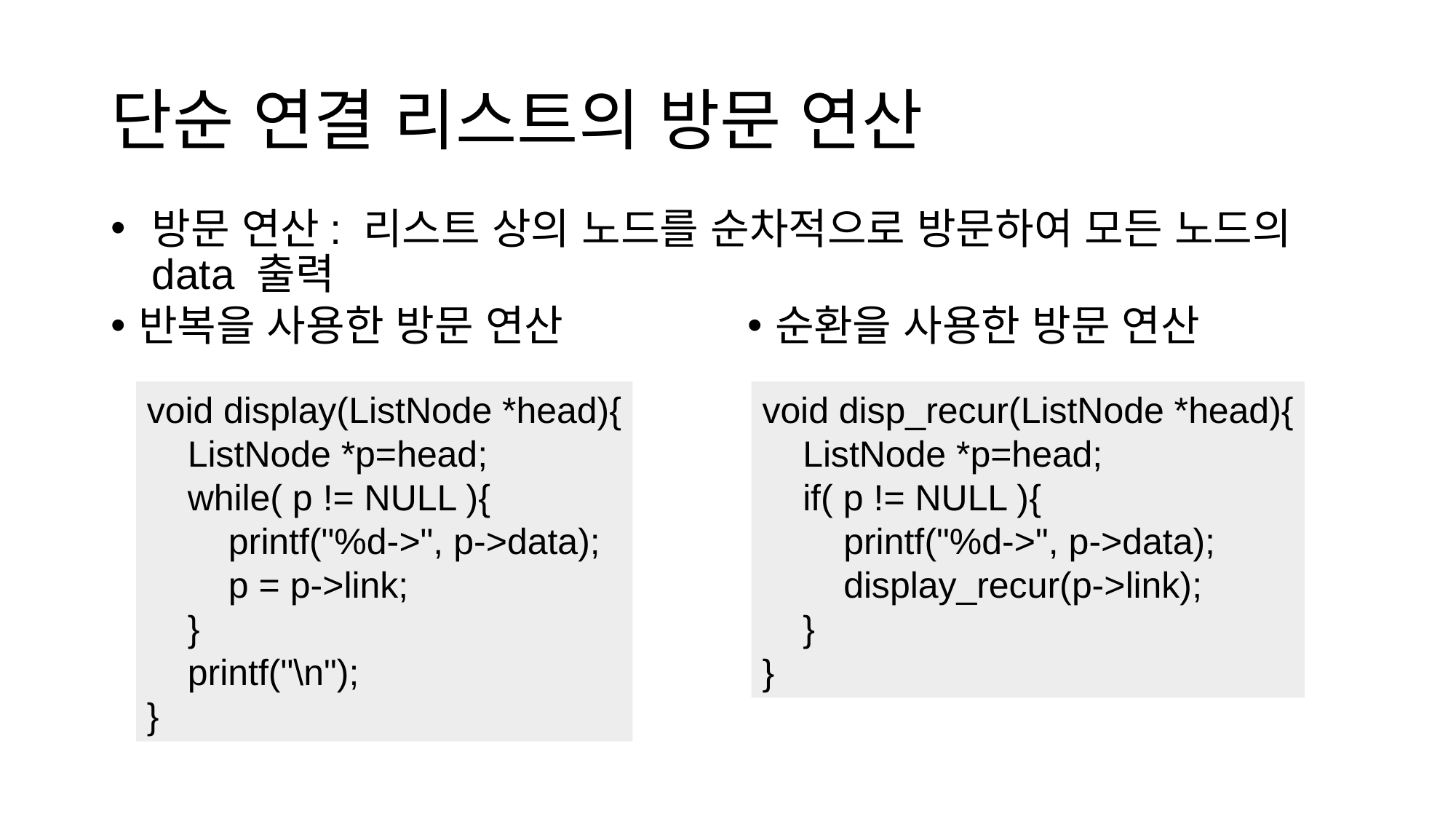

# 단순 연결 리스트의 방문 연산
방문 연산: 리스트 상의 노드를 순차적으로 방문하여 모든 노드의 data 출력
반복을 사용한 방문 연산

순환을 사용한 방문 연산
void display(ListNode *head){
    ListNode *p=head;
    while( p != NULL ){
        printf("%d->", p->data);
        p = p->link;
    }
    printf("\n");
}
void disp_recur(ListNode *head){
    ListNode *p=head;
    if( p != NULL ){
        printf("%d->", p->data);
        display_recur(p->link);
    }
}